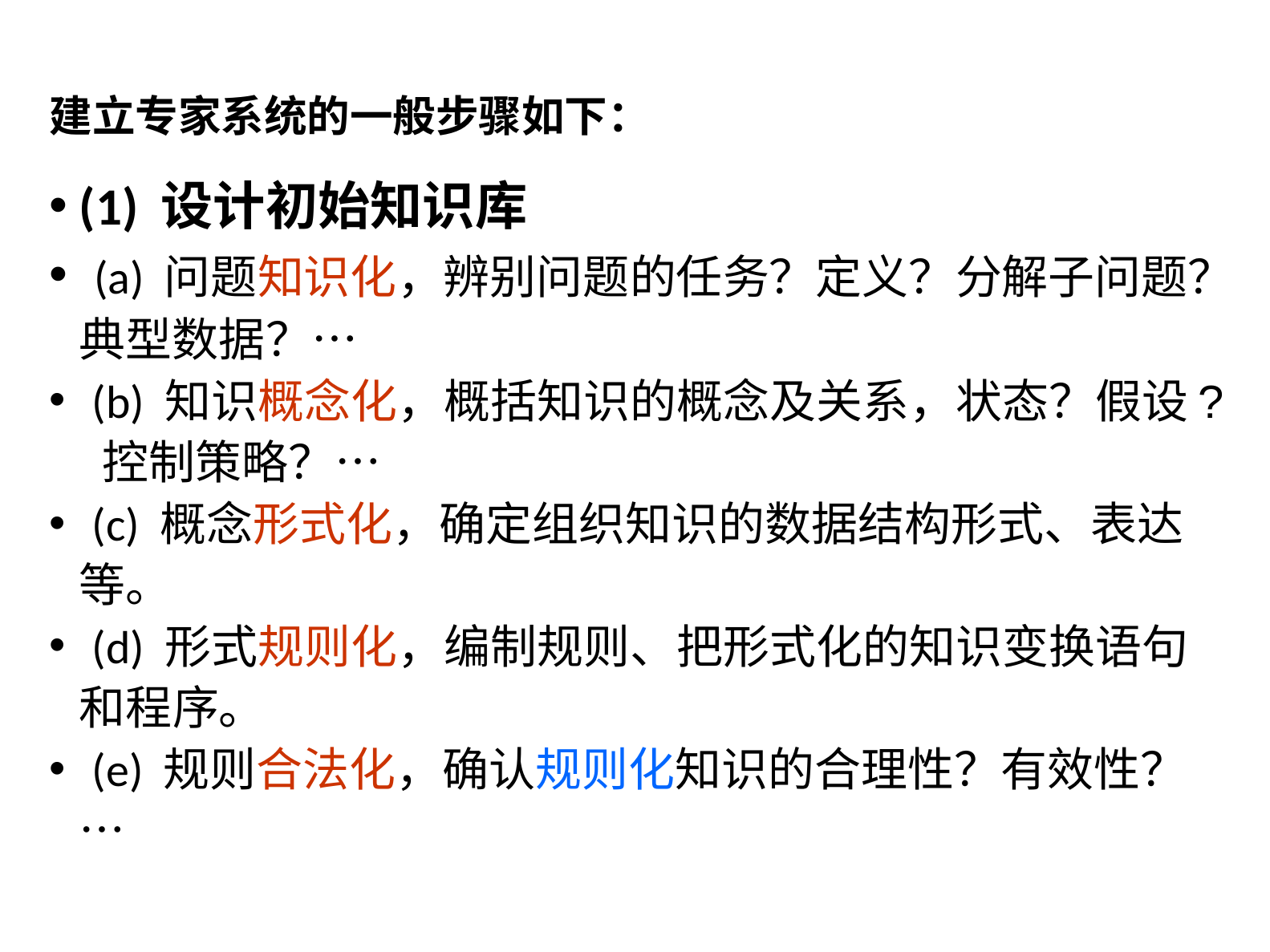

建立专家系统的一般步骤如下：
(1) 设计初始知识库
 (a) 问题知识化，辨别问题的任务？定义？分解子问题？典型数据？…
 (b) 知识概念化，概括知识的概念及关系，状态？假设? 控制策略？…
 (c) 概念形式化，确定组织知识的数据结构形式、表达等。
 (d) 形式规则化，编制规则、把形式化的知识变换语句和程序。
 (e) 规则合法化，确认规则化知识的合理性？有效性？…